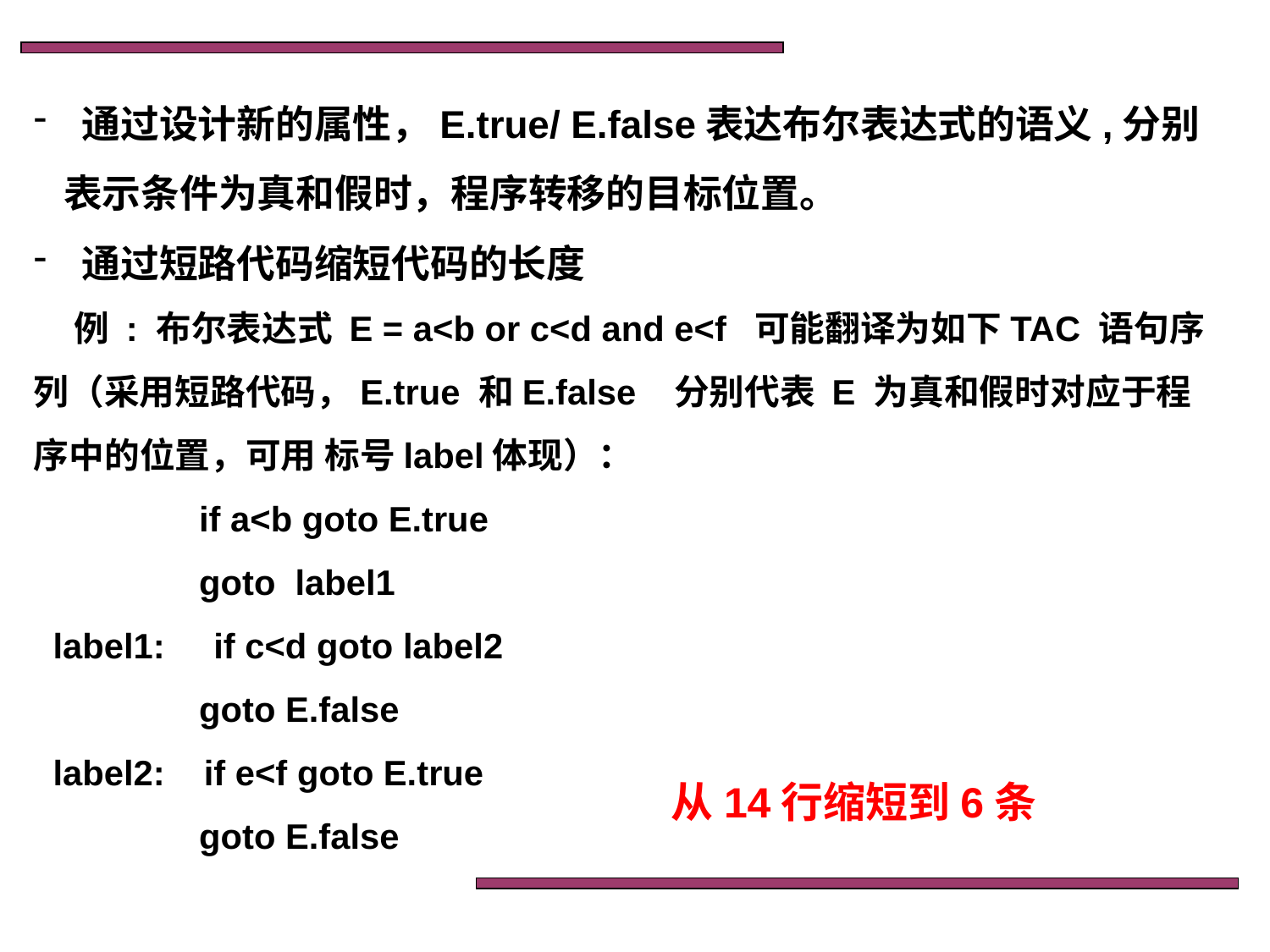

通过设计新的属性，E.true/ E.false表达布尔表达式的语义,分别表示条件为真和假时，程序转移的目标位置。
 通过短路代码缩短代码的长度
    例 : 布尔表达式 E = a<b or c<d and e<f  可能翻译为如下TAC 语句序列（采用短路代码，E.true 和E.false   分别代表 E 为真和假时对应于程序中的位置，可用 标号label体现）：
                 if a<b goto E.true
                 goto  label1
  label1:     if c<d goto label2
                 goto E.false
  label2:    if e<f goto E.true
                 goto E.false
从14行缩短到6条
43